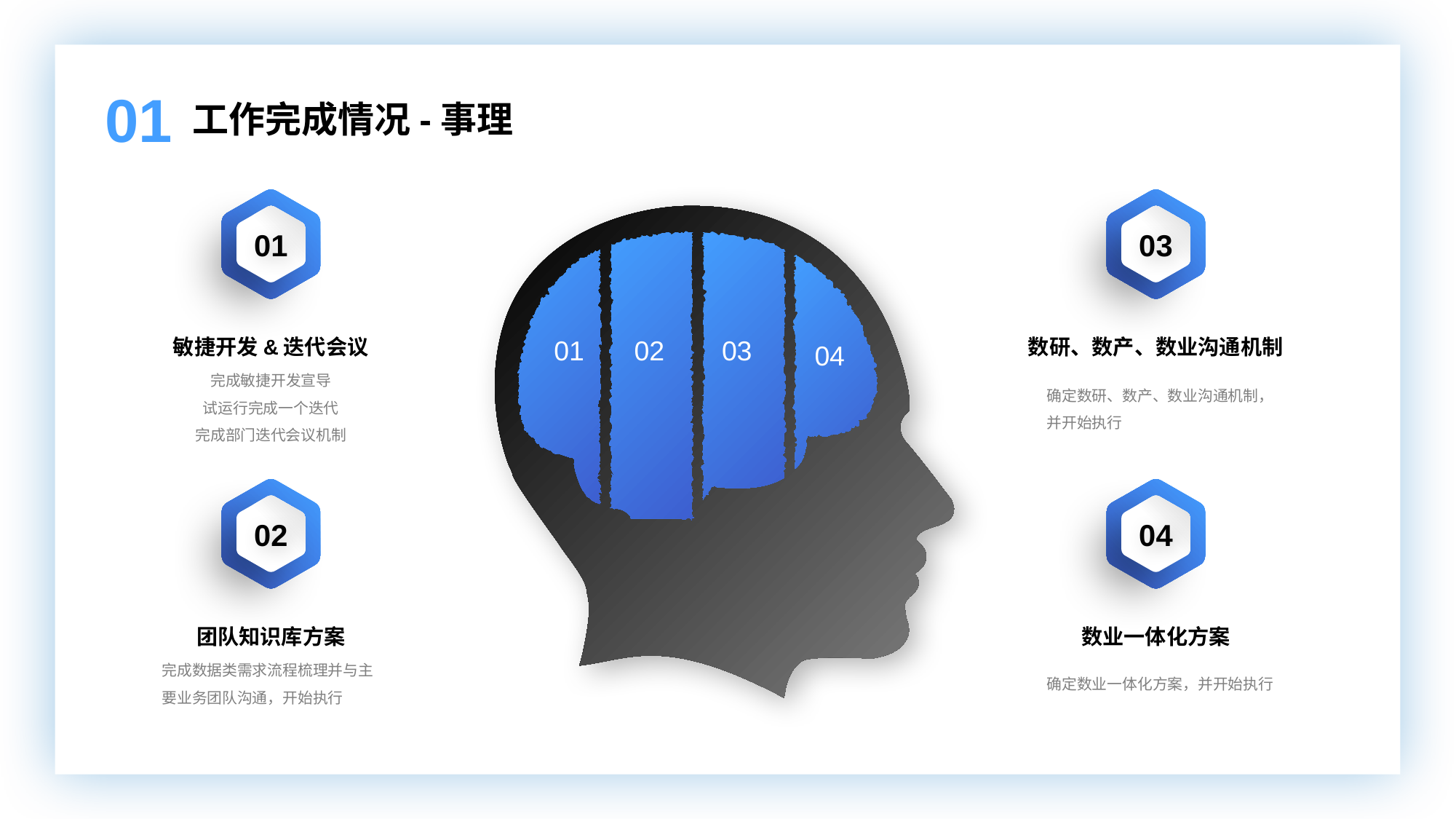

01
工作完成情况-事理

01

03

01
02
03
04
敏捷开发&迭代会议
数研、数产、数业沟通机制

完成敏捷开发宣导
试运行完成一个迭代
完成部门迭代会议机制
确定数研、数产、数业沟通机制，并开始执行

02

04
团队知识库方案
数业一体化方案
完成数据类需求流程梳理并与主要业务团队沟通，开始执行
确定数业一体化方案，并开始执行